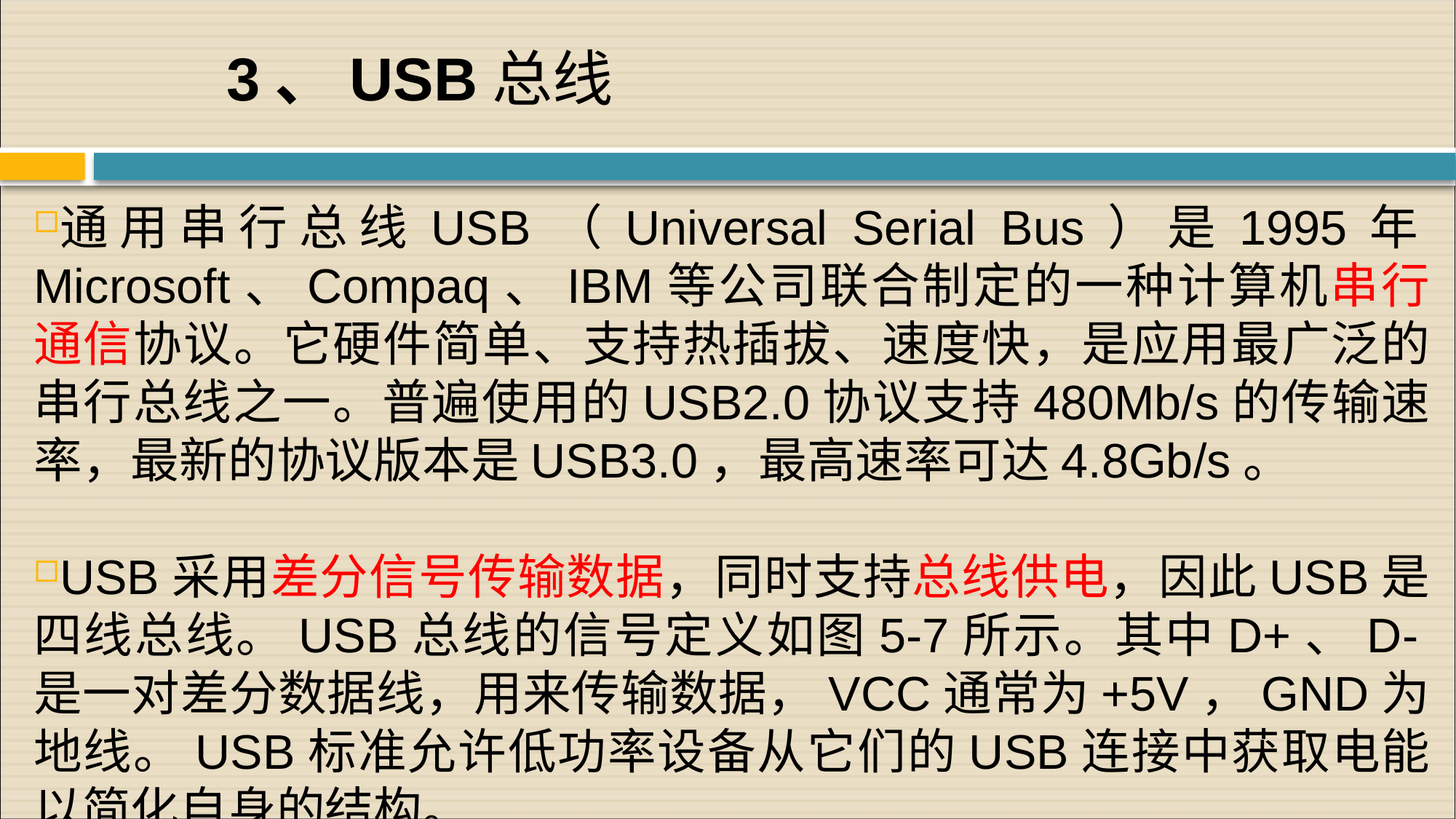

# 3、USB总线
通用串行总线USB（Universal Serial Bus）是1995年Microsoft、Compaq、IBM等公司联合制定的一种计算机串行通信协议。它硬件简单、支持热插拔、速度快，是应用最广泛的串行总线之一。普遍使用的USB2.0协议支持480Mb/s的传输速率，最新的协议版本是USB3.0，最高速率可达4.8Gb/s。

USB采用差分信号传输数据，同时支持总线供电，因此USB是四线总线。USB总线的信号定义如图5-7所示。其中D+、D-是一对差分数据线，用来传输数据，VCC通常为+5V，GND为地线。USB标准允许低功率设备从它们的USB连接中获取电能以简化自身的结构。